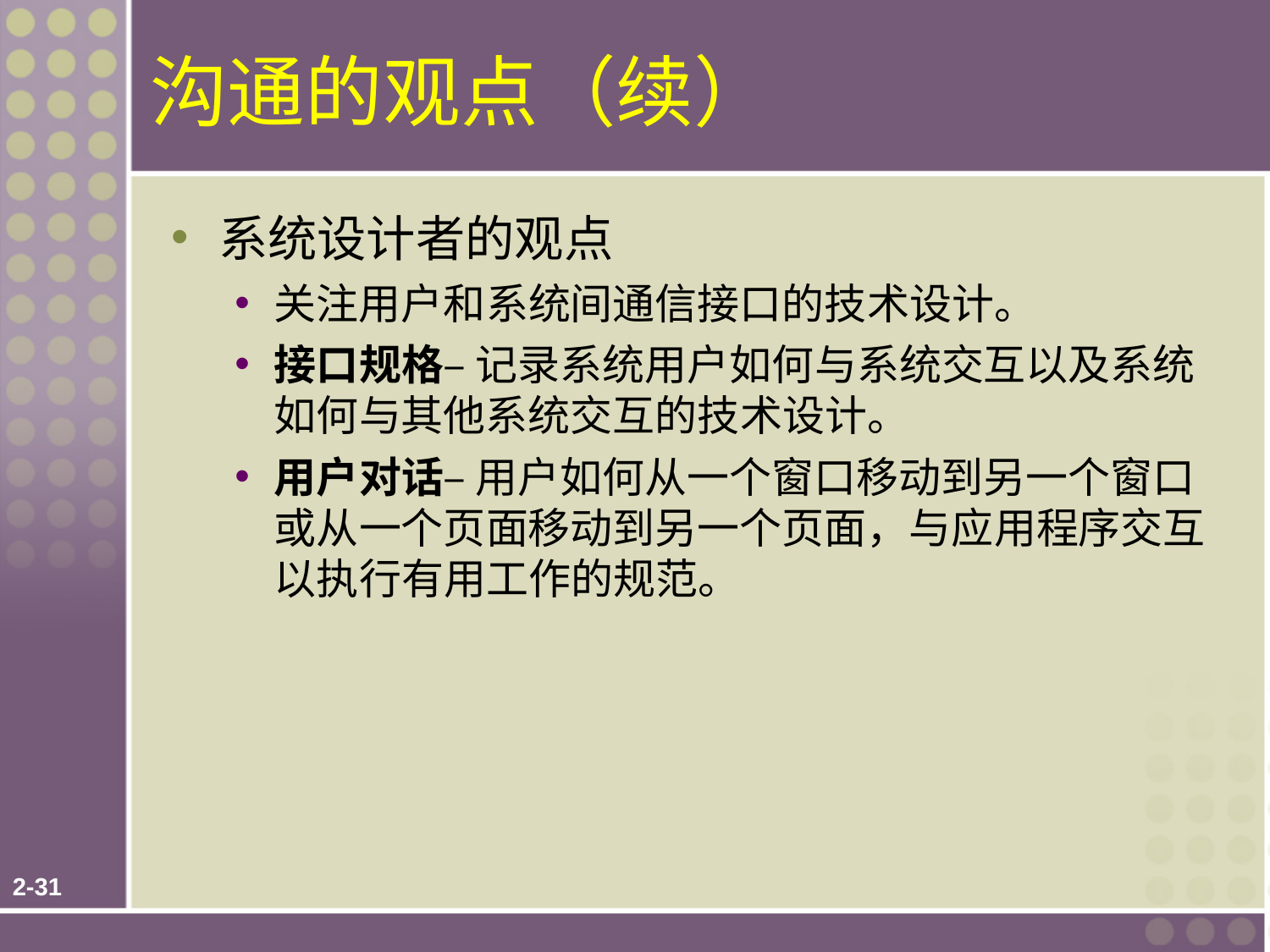

沟通的观点（续）
系统设计者的观点
关注用户和系统间通信接口的技术设计。
接口规格– 记录系统用户如何与系统交互以及系统如何与其他系统交互的技术设计。
用户对话– 用户如何从一个窗口移动到另一个窗口或从一个页面移动到另一个页面，与应用程序交互以执行有用工作的规范。
2-31